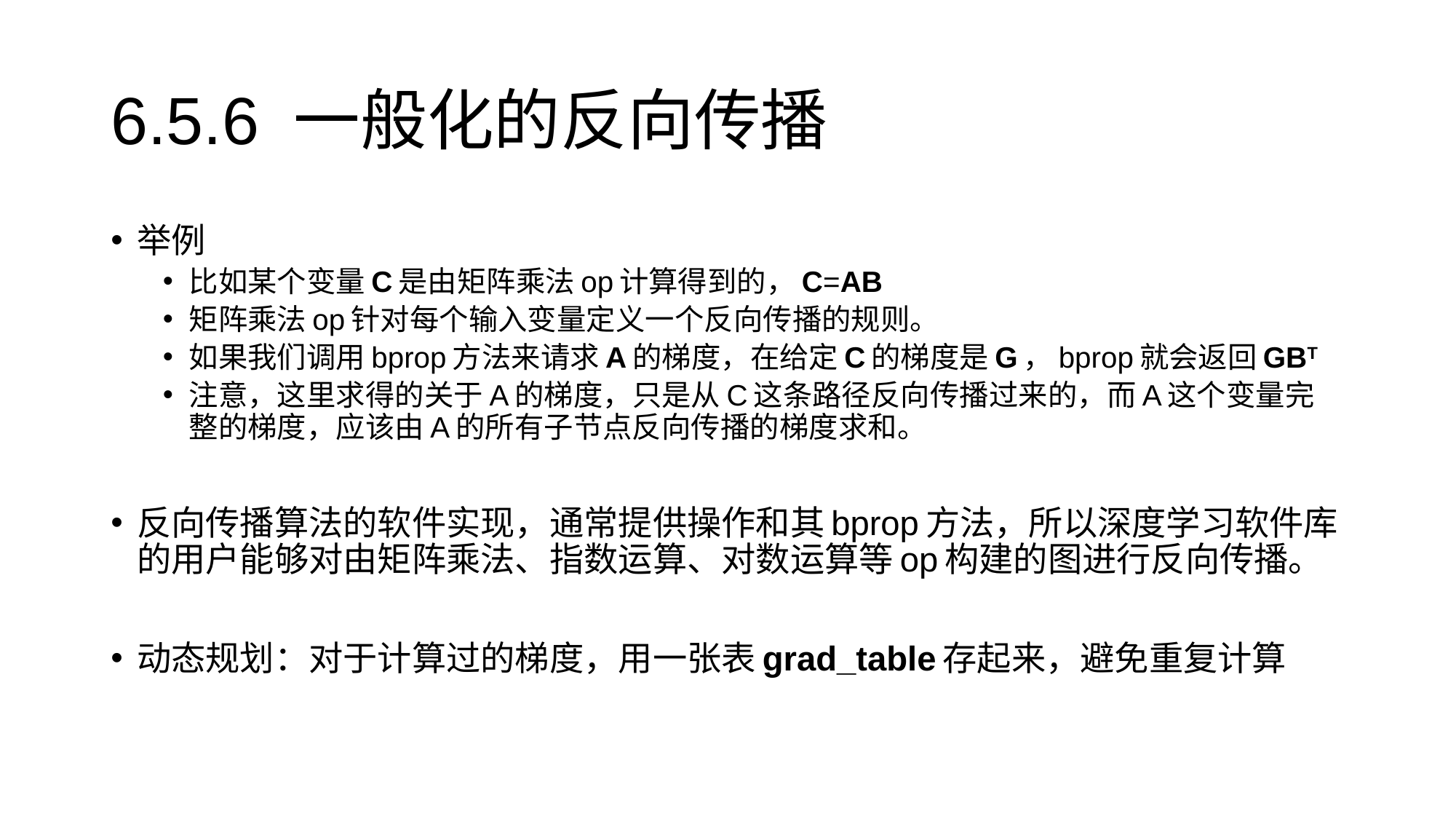

# 6.5.6 一般化的反向传播
举例
比如某个变量C是由矩阵乘法op计算得到的，C=AB
矩阵乘法op针对每个输入变量定义一个反向传播的规则。
如果我们调用bprop方法来请求A的梯度，在给定C的梯度是G，bprop就会返回GBT
注意，这里求得的关于A的梯度，只是从C这条路径反向传播过来的，而A这个变量完整的梯度，应该由A的所有子节点反向传播的梯度求和。

反向传播算法的软件实现，通常提供操作和其bprop方法，所以深度学习软件库的用户能够对由矩阵乘法、指数运算、对数运算等op构建的图进行反向传播。

动态规划：对于计算过的梯度，用一张表grad_table存起来，避免重复计算